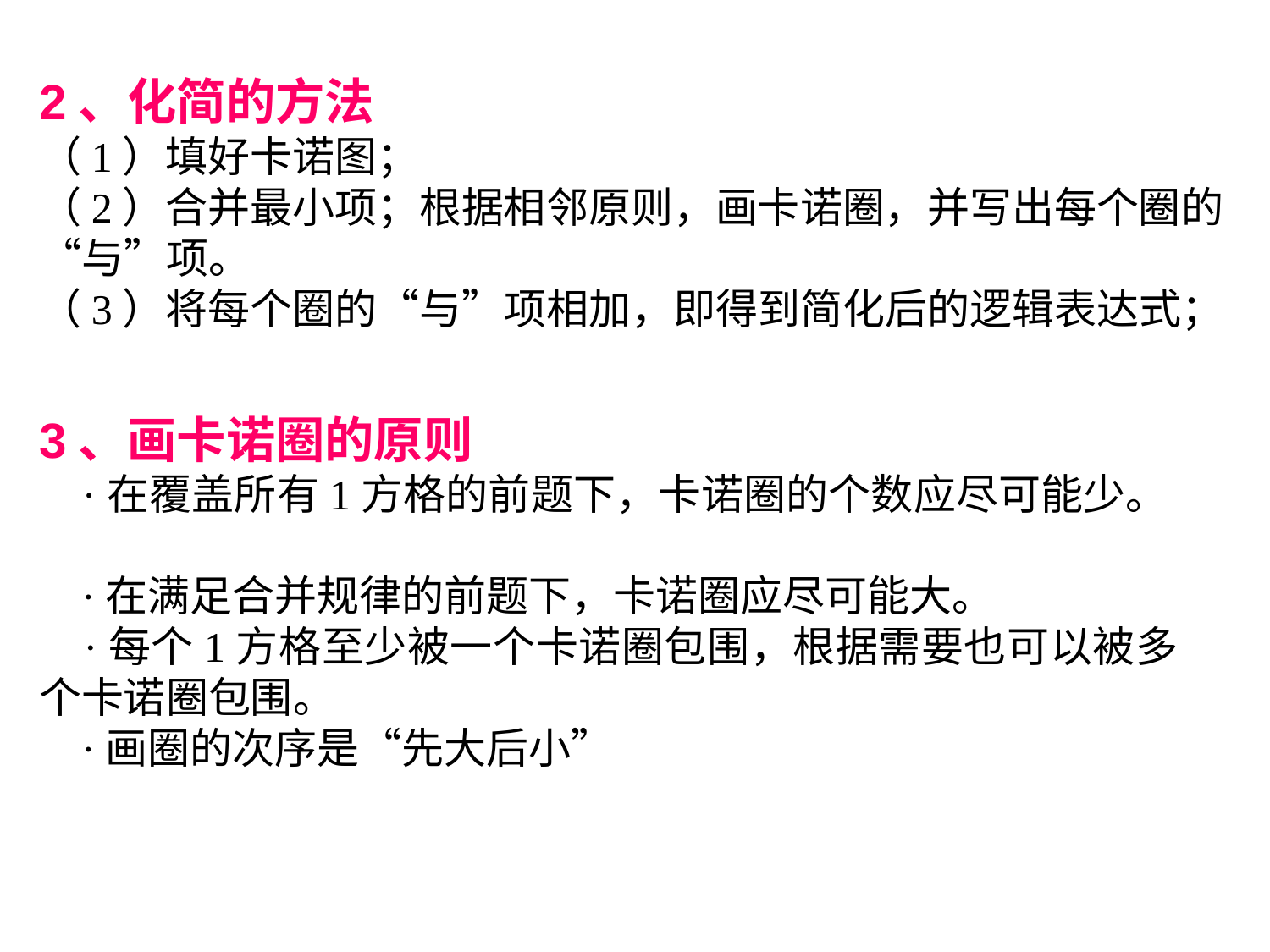

2、化简的方法
（1）填好卡诺图；
（2）合并最小项；根据相邻原则，画卡诺圈，并写出每个圈的“与”项。
（3）将每个圈的“与”项相加，即得到简化后的逻辑表达式；
3、画卡诺圈的原则
    ·在覆盖所有1方格的前题下，卡诺圈的个数应尽可能少。
    ·在满足合并规律的前题下，卡诺圈应尽可能大。
    ·每个1方格至少被一个卡诺圈包围，根据需要也可以被多个卡诺圈包围。
    ·画圈的次序是“先大后小”